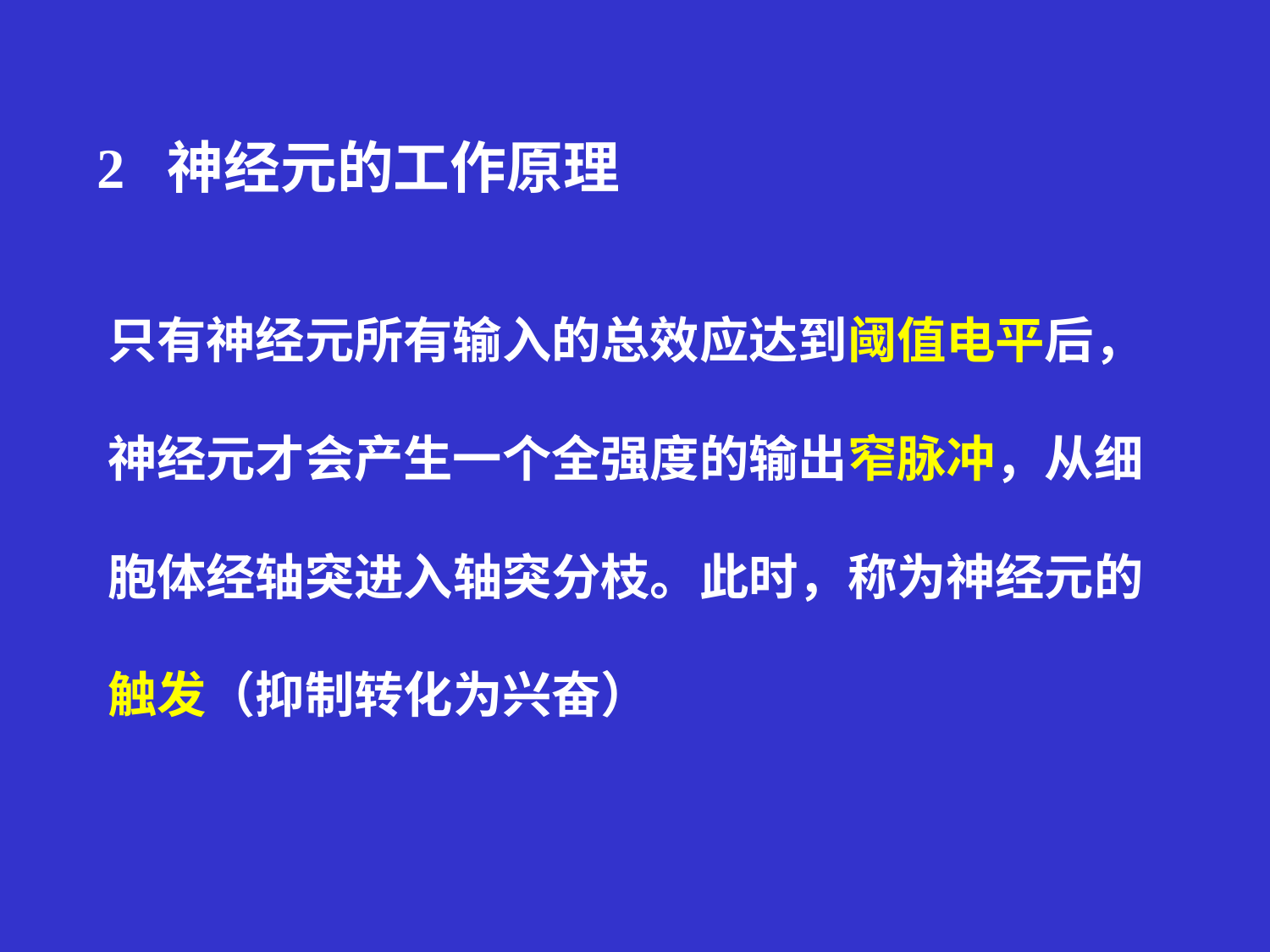

2  神经元的工作原理
只有神经元所有输入的总效应达到阈值电平后，神经元才会产生一个全强度的输出窄脉冲，从细胞体经轴突进入轴突分枝。此时，称为神经元的触发（抑制转化为兴奋）